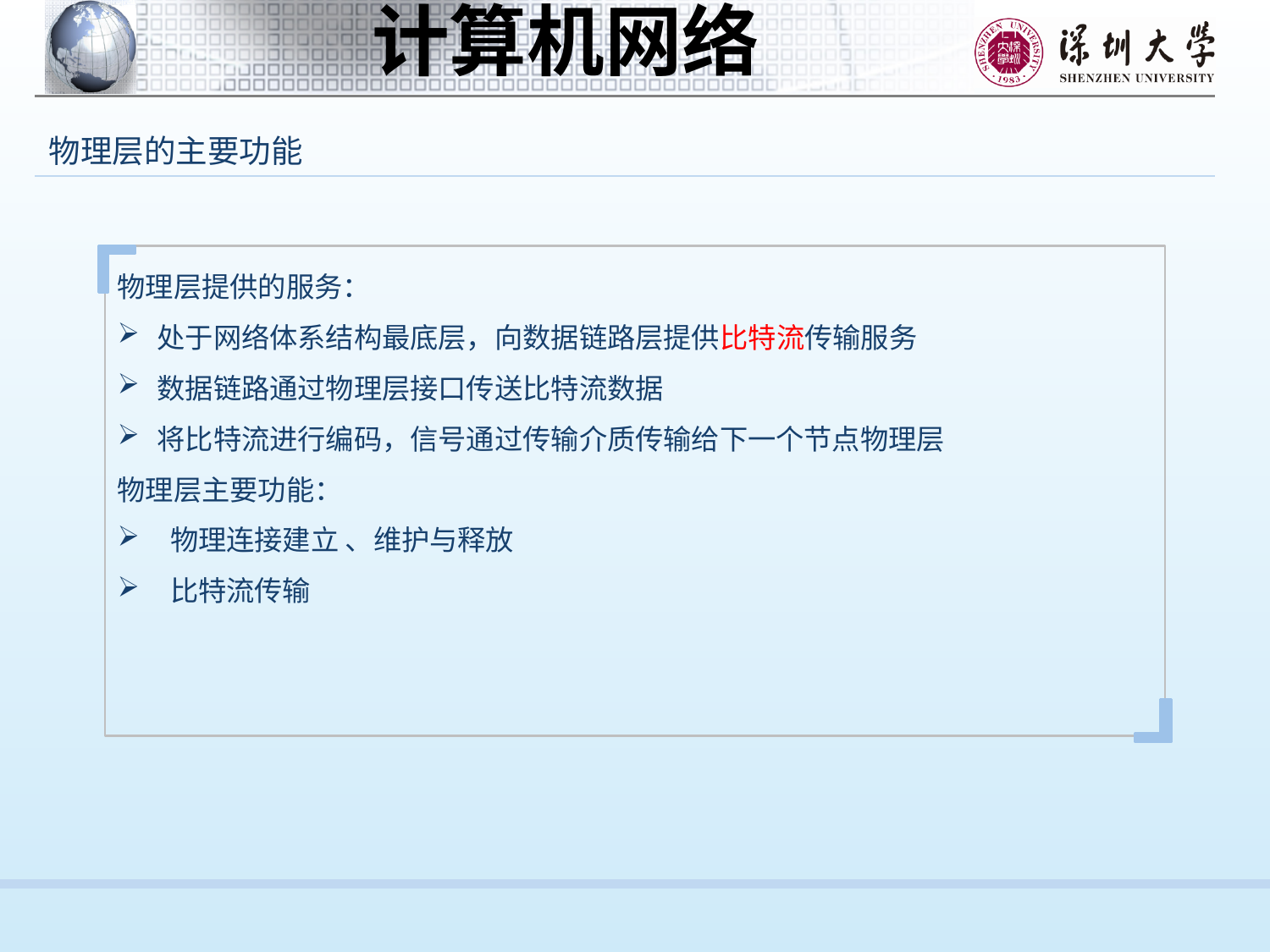

物理层的主要功能

物理层提供的服务：
处于网络体系结构最底层，向数据链路层提供比特流传输服务
数据链路通过物理层接口传送比特流数据
将比特流进行编码，信号通过传输介质传输给下一个节点物理层
物理层主要功能：
 物理连接建立 、维护与释放
 比特流传输